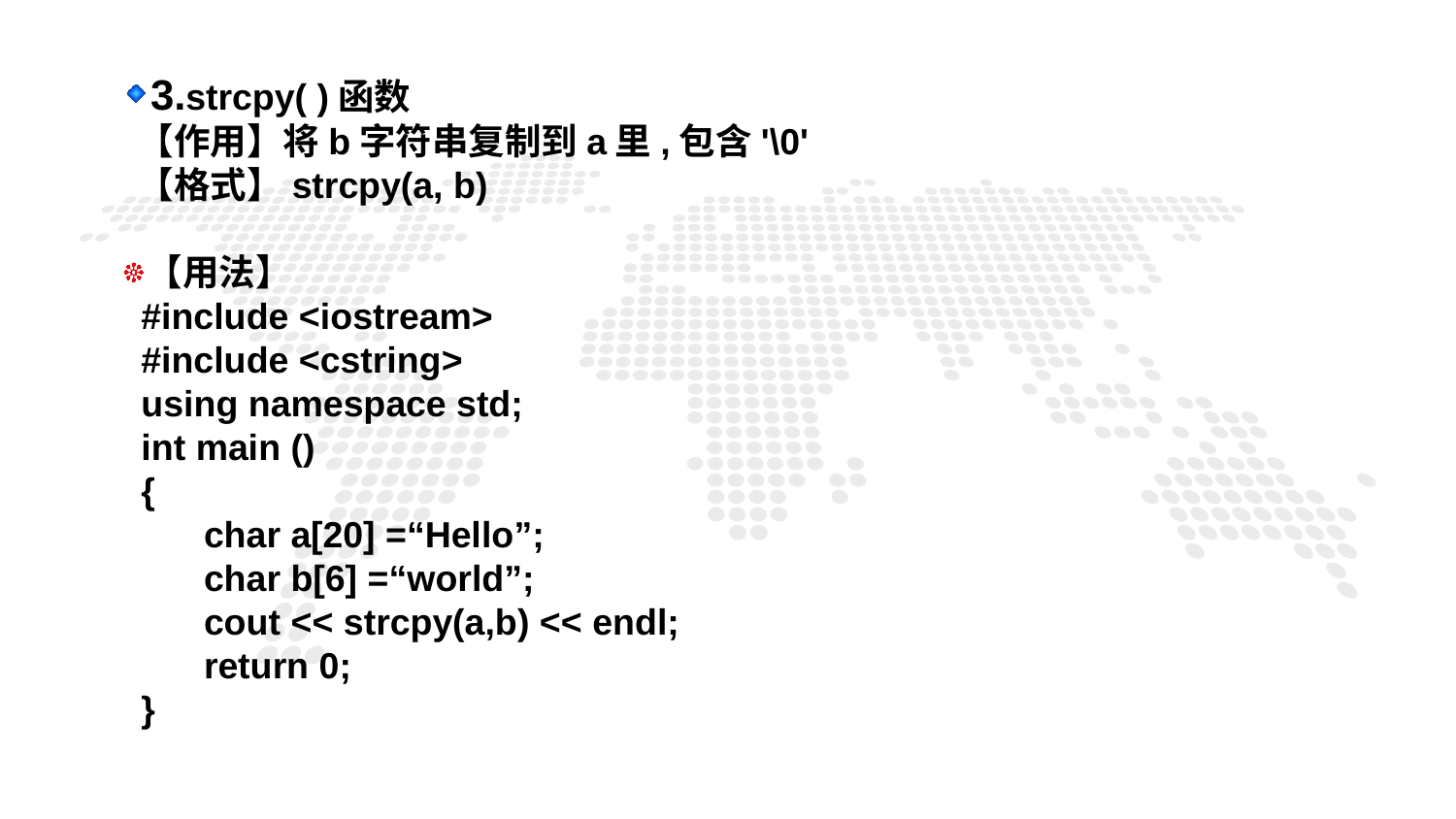

3.strcpy( )函数
 【作用】将b字符串复制到a里,包含'\0'
 【格式】strcpy(a, b)

【用法】
  #include <iostream>
  #include <cstring>
  using namespace std;
  int main ()
  {
 char a[20] =“Hello”;
 char b[6] =“world”;
 cout << strcpy(a,b) << endl;
 return 0;
  }